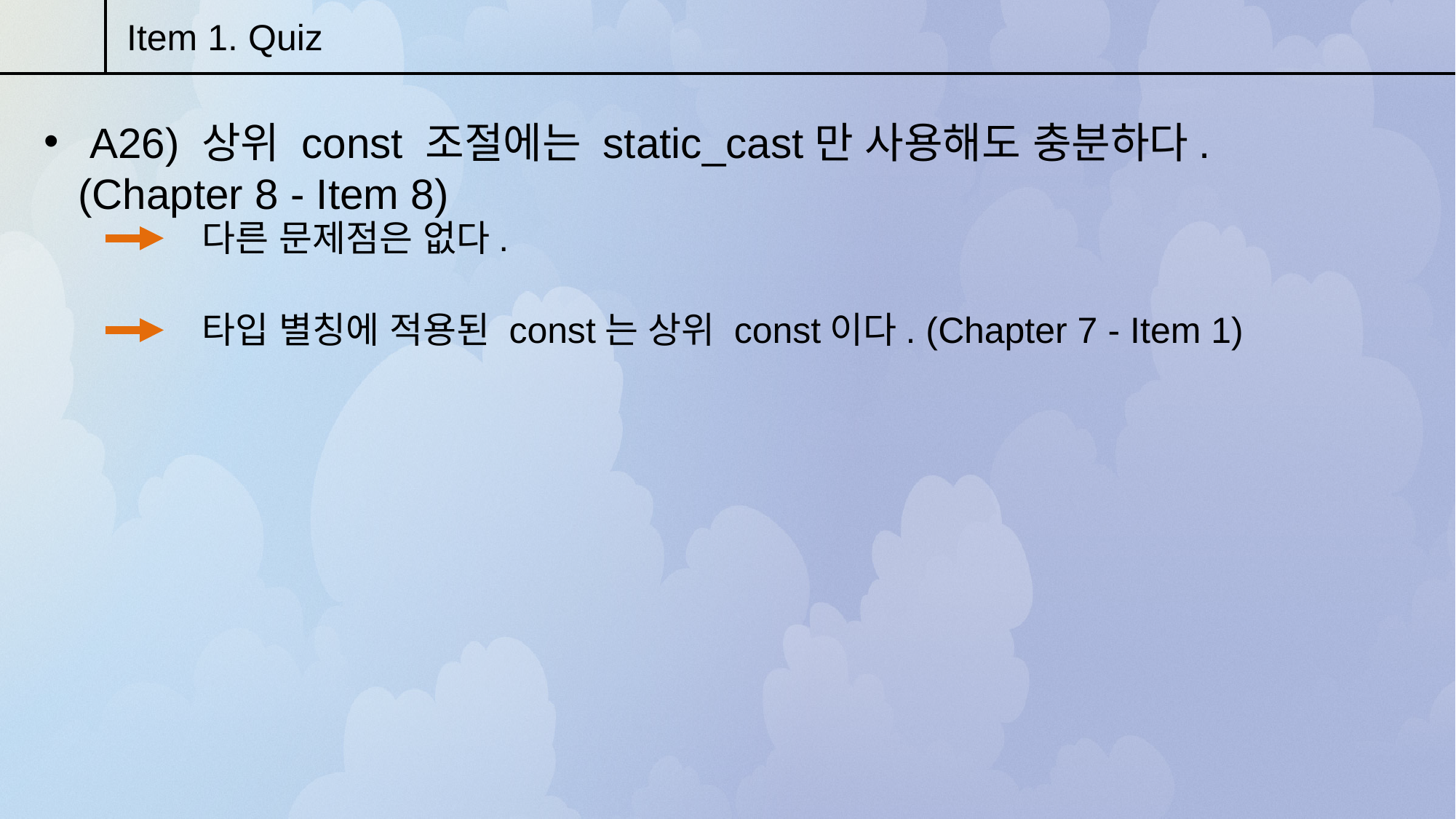

Item 1. Quiz
 A26) 상위 const 조절에는 static_cast만 사용해도 충분하다. (Chapter 8 - Item 8)
다른 문제점은 없다.
타입 별칭에 적용된 const는 상위 const이다. (Chapter 7 - Item 1)